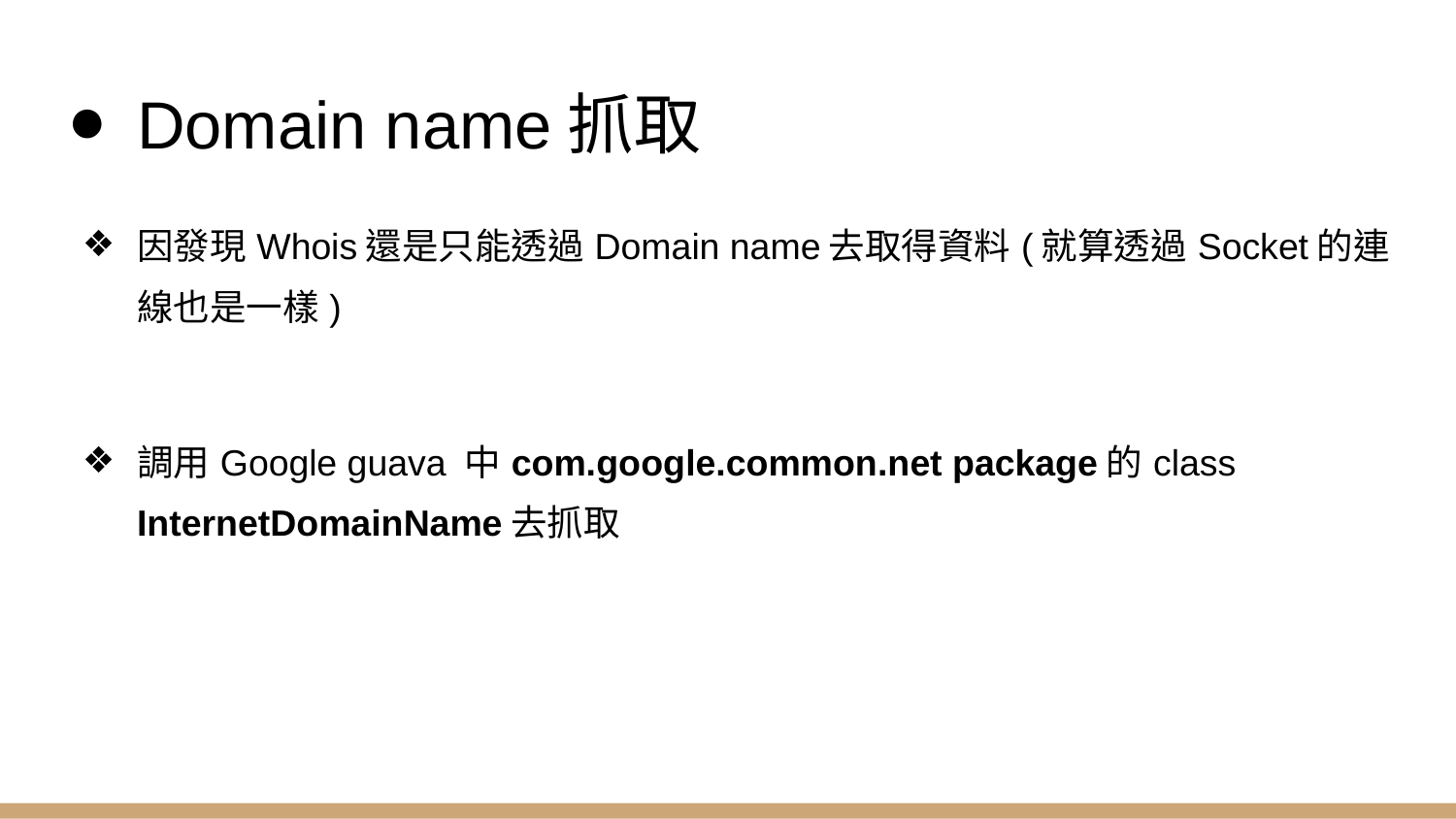

# Domain name抓取
因發現Whois還是只能透過Domain name去取得資料(就算透過Socket的連線也是一樣)

調用Google guava 中com.google.common.net package的class InternetDomainName去抓取